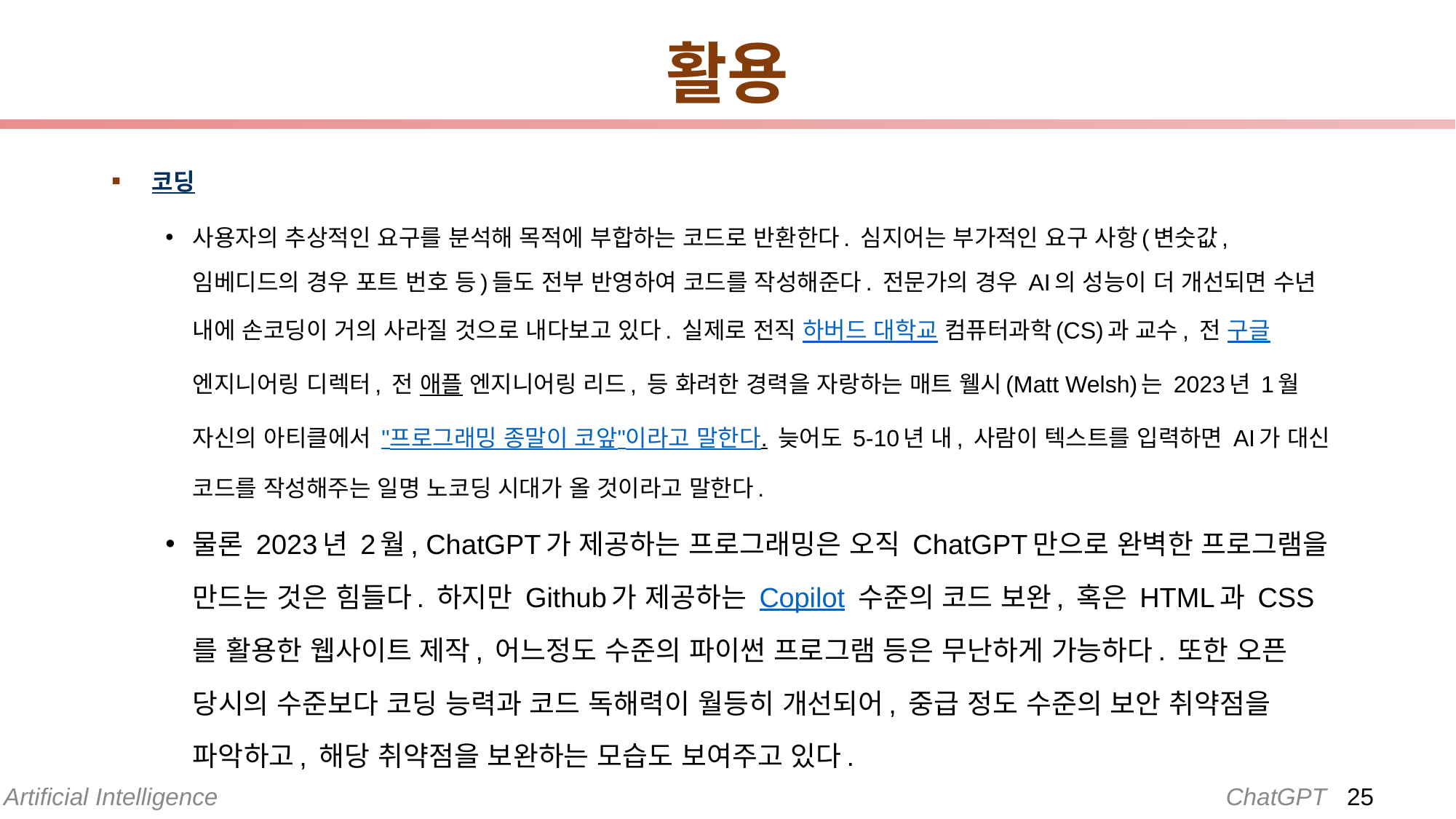

# 활용
코딩
사용자의 추상적인 요구를 분석해 목적에 부합하는 코드로 반환한다. 심지어는 부가적인 요구 사항(변숫값, 임베디드의 경우 포트 번호 등)들도 전부 반영하여 코드를 작성해준다. 전문가의 경우 AI의 성능이 더 개선되면 수년 내에 손코딩이 거의 사라질 것으로 내다보고 있다. 실제로 전직 하버드 대학교 컴퓨터과학(CS)과 교수, 전 구글 엔지니어링 디렉터, 전 애플 엔지니어링 리드, 등 화려한 경력을 자랑하는 매트 웰시(Matt Welsh)는 2023년 1월 자신의 아티클에서 "프로그래밍 종말이 코앞"이라고 말한다. 늦어도 5-10년 내, 사람이 텍스트를 입력하면 AI가 대신 코드를 작성해주는 일명 노코딩 시대가 올 것이라고 말한다.
물론 2023년 2월, ChatGPT가 제공하는 프로그래밍은 오직 ChatGPT만으로 완벽한 프로그램을 만드는 것은 힘들다. 하지만 Github가 제공하는 Copilot 수준의 코드 보완, 혹은 HTML과 CSS를 활용한 웹사이트 제작, 어느정도 수준의 파이썬 프로그램 등은 무난하게 가능하다. 또한 오픈 당시의 수준보다 코딩 능력과 코드 독해력이 월등히 개선되어, 중급 정도 수준의 보안 취약점을 파악하고, 해당 취약점을 보완하는 모습도 보여주고 있다.